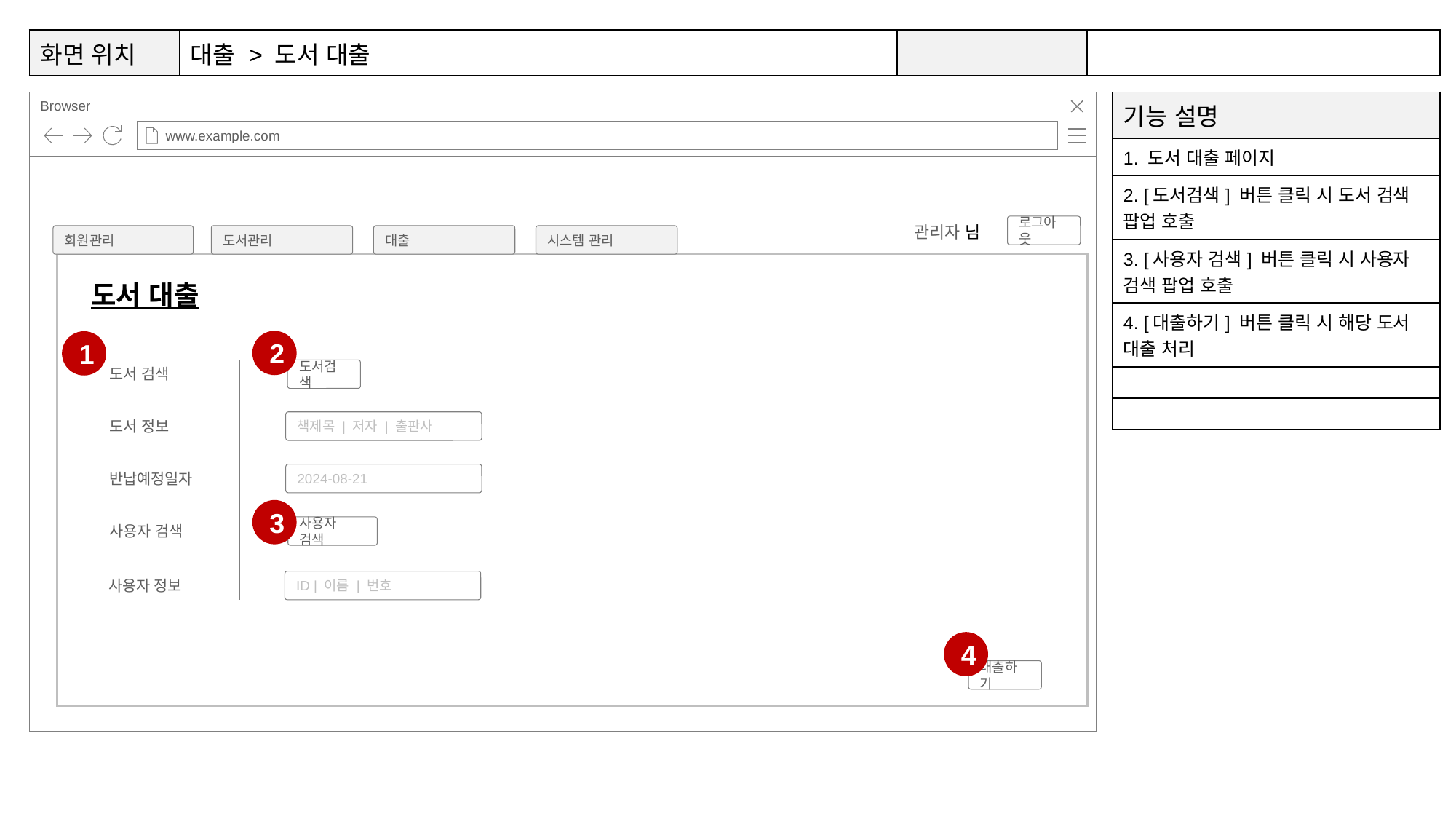

| 화면 위치 | 대출 > 도서 대출 |  |  |
| --- | --- | --- | --- |
4
5
1
8
9
6
7
| 기능 설명 |
| --- |
| 1. 도서 대출 페이지 |
| 2. [도서검색] 버튼 클릭 시 도서 검색 팝업 호출 |
| 3. [사용자 검색] 버튼 클릭 시 사용자 검색 팝업 호출 |
| 4. [대출하기] 버튼 클릭 시 해당 도서 대출 처리 |
|  |
|  |
관리자 님
로그아웃
시스템 관리
회원관리
도서관리
대출

도서 대출
2
1
도서 검색
도서검색
도서 정보
책제목 | 저자 | 출판사
반납예정일자
2024-08-21
3
사용자 검색
사용자 검색
사용자 정보
ID | 이름 | 번호
4
대출하기